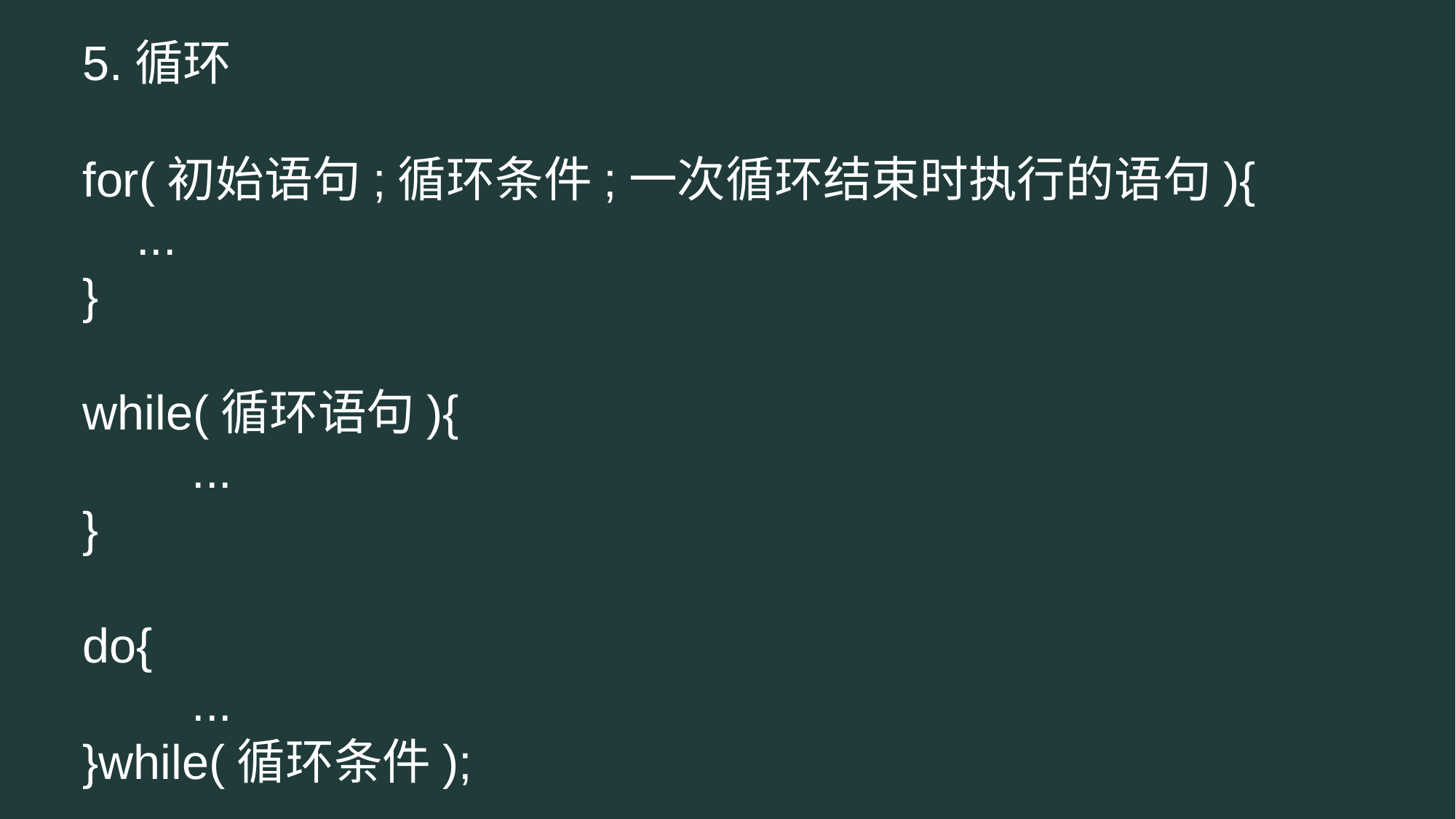

5.循环

for(初始语句;循环条件;一次循环结束时执行的语句){
    ...
}

while(循环语句){
	...
}

do{
	...
}while(循环条件);